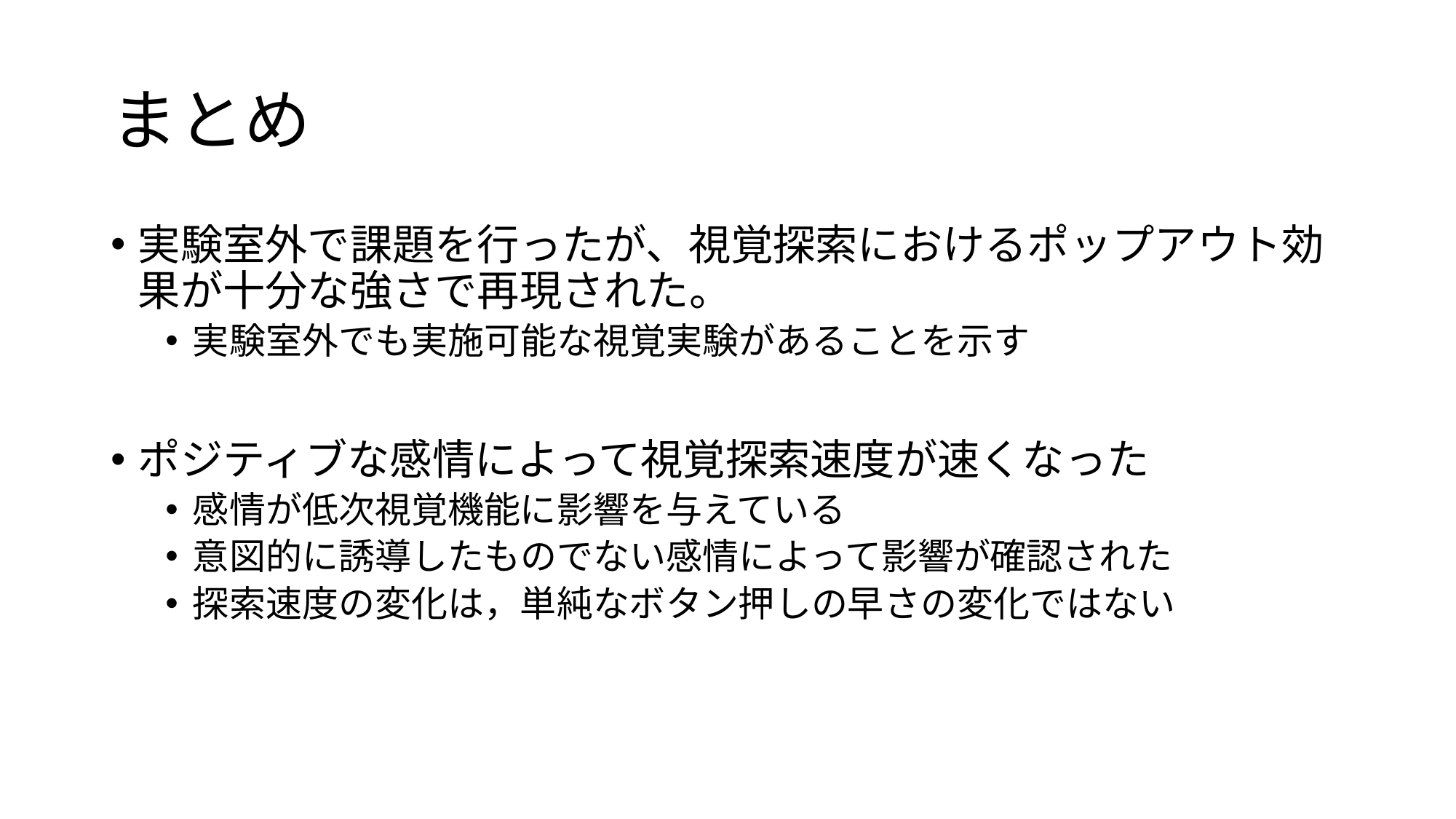

# まとめ
実験室外で課題を行ったが、視覚探索におけるポップアウト効果が十分な強さで再現された。
実験室外でも実施可能な視覚実験があることを示す

ポジティブな感情によって視覚探索速度が速くなった
感情が低次視覚機能に影響を与えている
意図的に誘導したものでない感情によって影響が確認された
探索速度の変化は，単純なボタン押しの早さの変化ではない